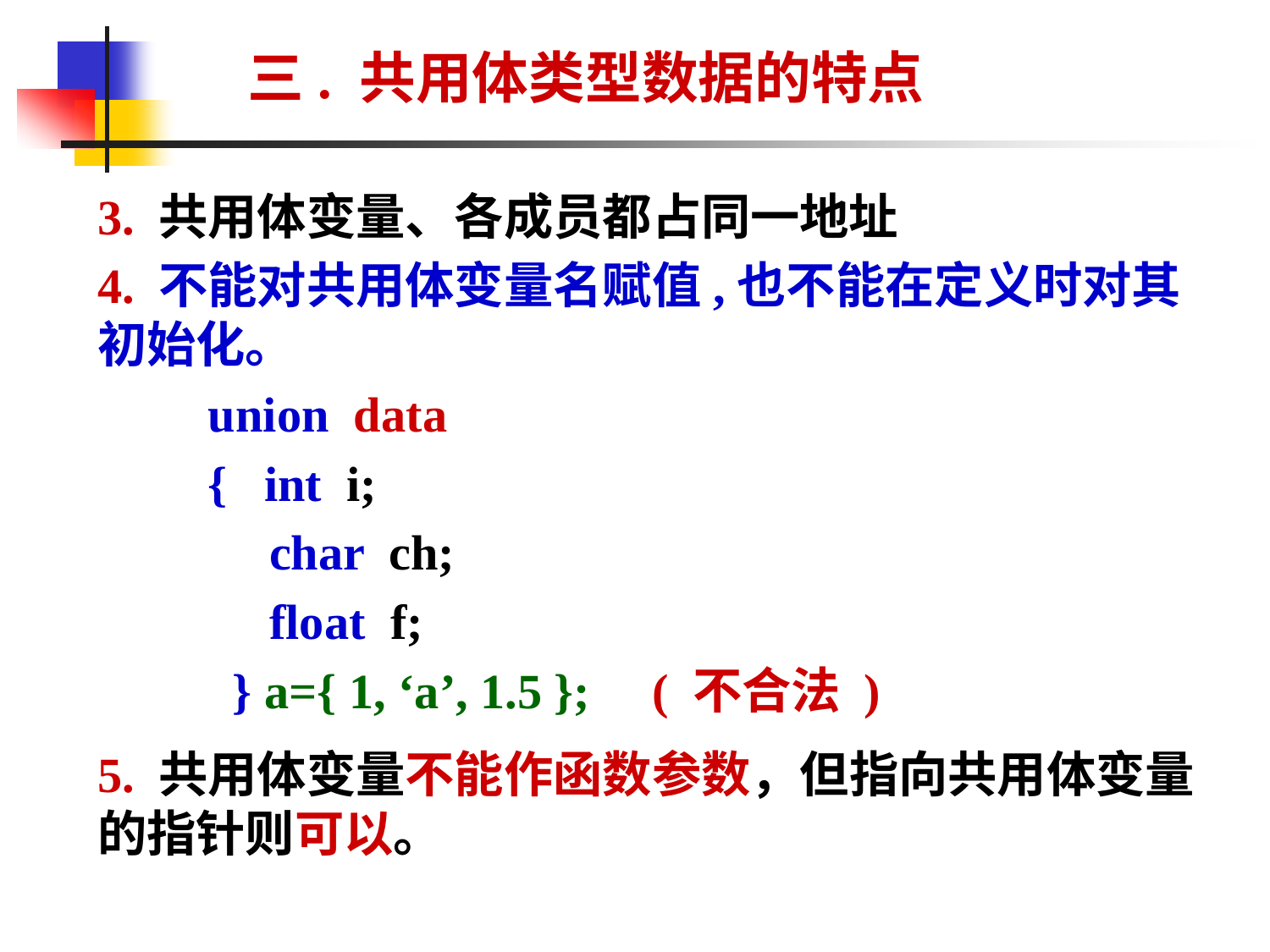

三. 共用体类型数据的特点
3. 共用体变量、各成员都占同一地址
4. 不能对共用体变量名赋值,也不能在定义时对其初始化。
         union  data
         {   int  i;
              char  ch;
              float  f;
           } a={ 1, ‘a’, 1.5 };     ( 不合法 )
5. 共用体变量不能作函数参数，但指向共用体变量的指针则可以。